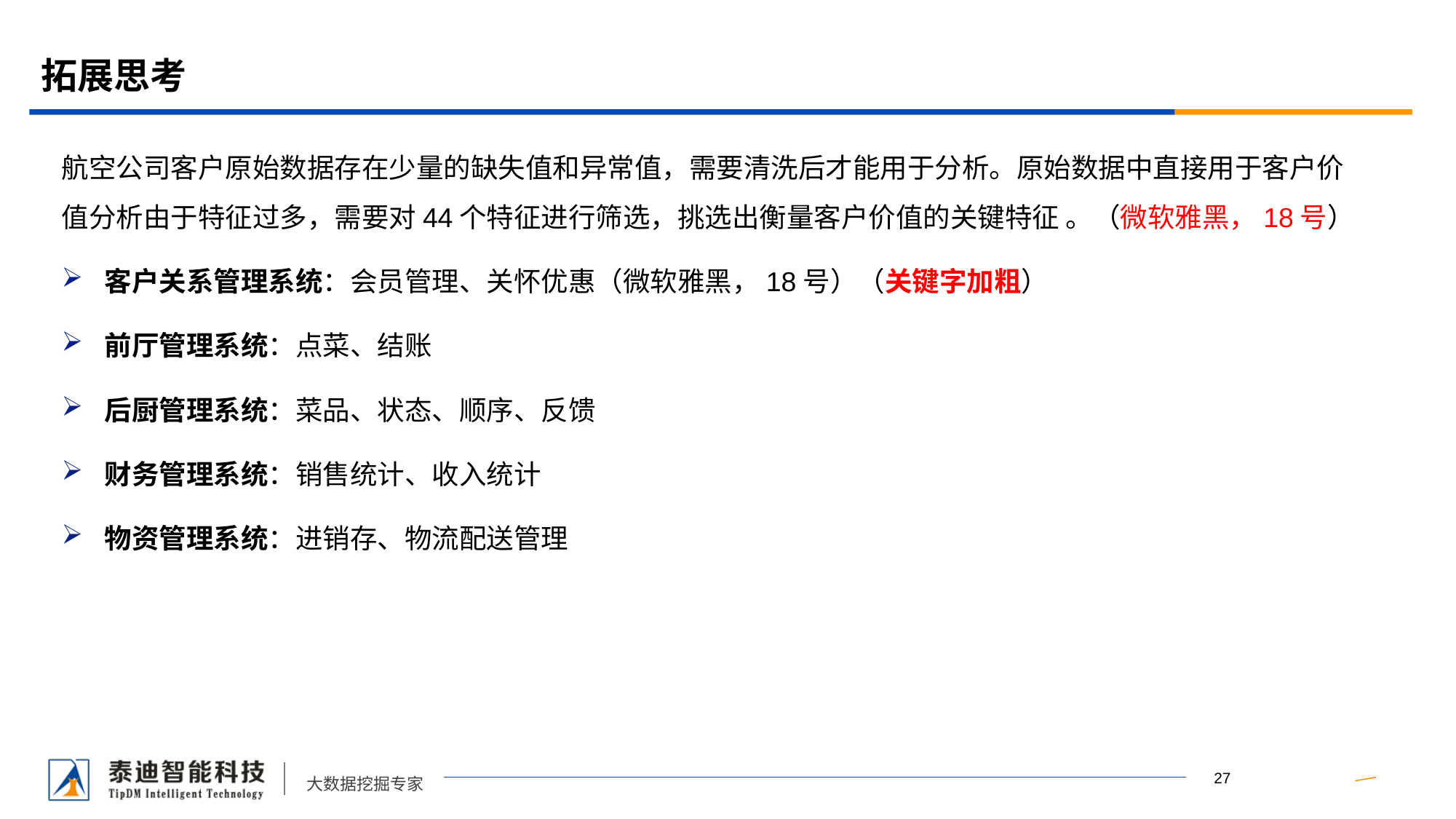

# 拓展思考
航空公司客户原始数据存在少量的缺失值和异常值，需要清洗后才能用于分析。原始数据中直接用于客户价值分析由于特征过多，需要对44个特征进行筛选，挑选出衡量客户价值的关键特征 。（微软雅黑，18号）
客户关系管理系统：会员管理、关怀优惠（微软雅黑，18号）（关键字加粗）
前厅管理系统：点菜、结账
后厨管理系统：菜品、状态、顺序、反馈
财务管理系统：销售统计、收入统计
物资管理系统：进销存、物流配送管理